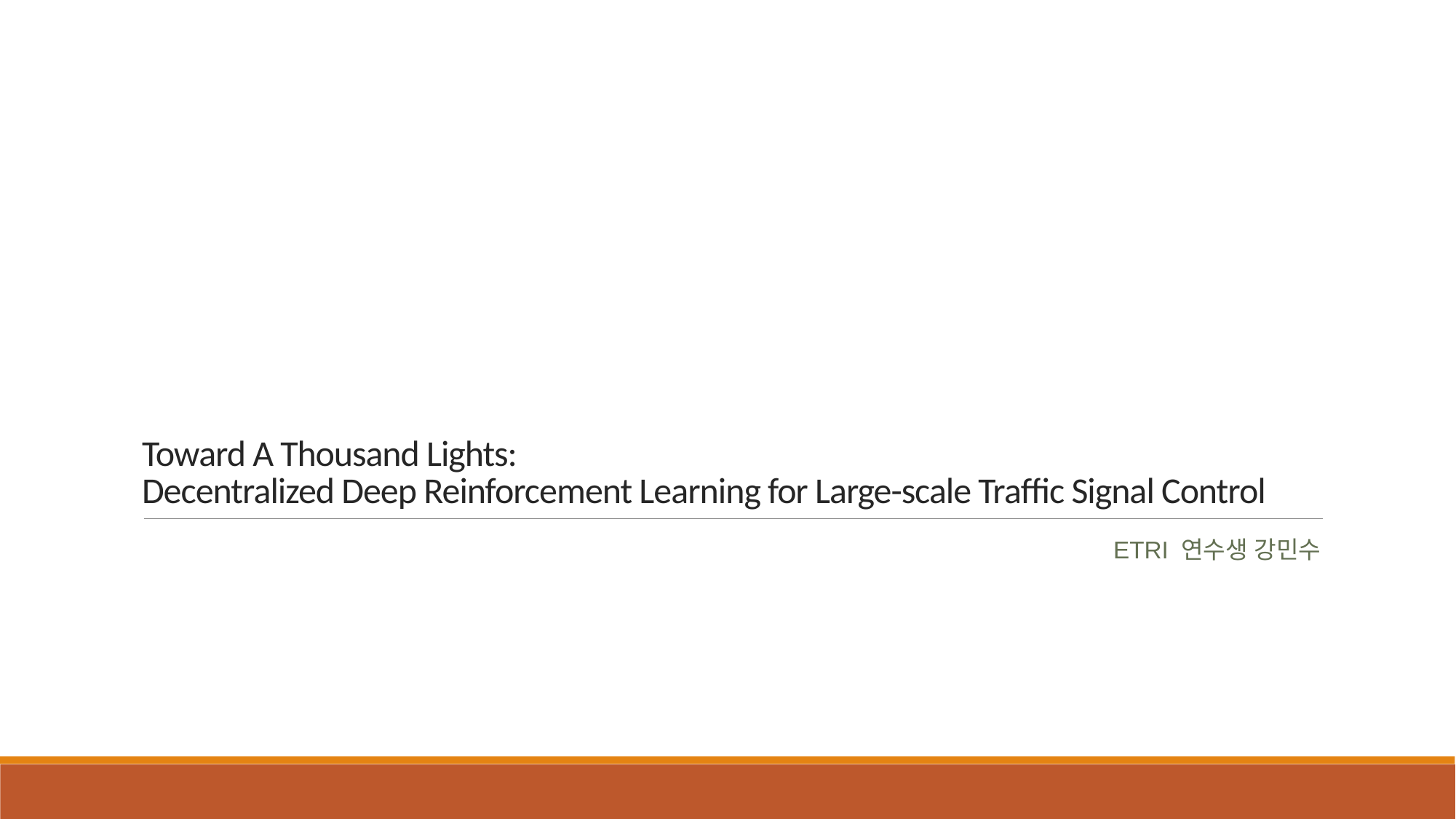

# Toward A Thousand Lights: Decentralized Deep Reinforcement Learning for Large-scale Traffic Signal Control
ETRI 연수생 강민수